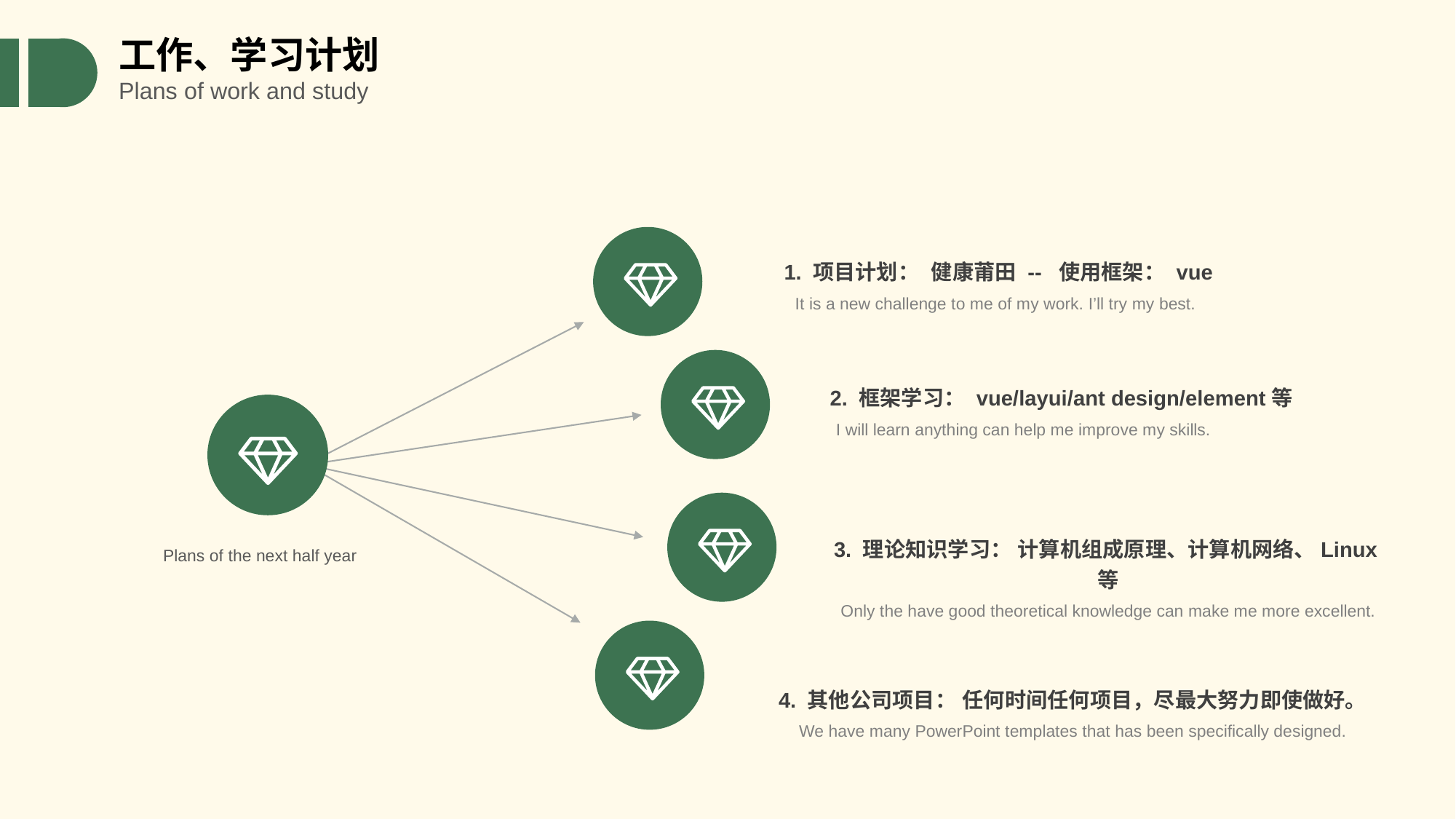

工作、学习计划
Plans of work and study

 1. 项目计划：  健康莆田 --  使用框架： vue
It is a new challenge to me of my work. I’ll try my best.

2. 框架学习： vue/layui/ant design/element等
I will learn anything can help me improve my skills.

3. 理论知识学习： 计算机组成原理、计算机网络、Linux等
Only the have good theoretical knowledge can make me more excellent.
Plans of the next half year

4. 其他公司项目： 任何时间任何项目，尽最大努力即使做好。
We have many PowerPoint templates that has been specifically designed.